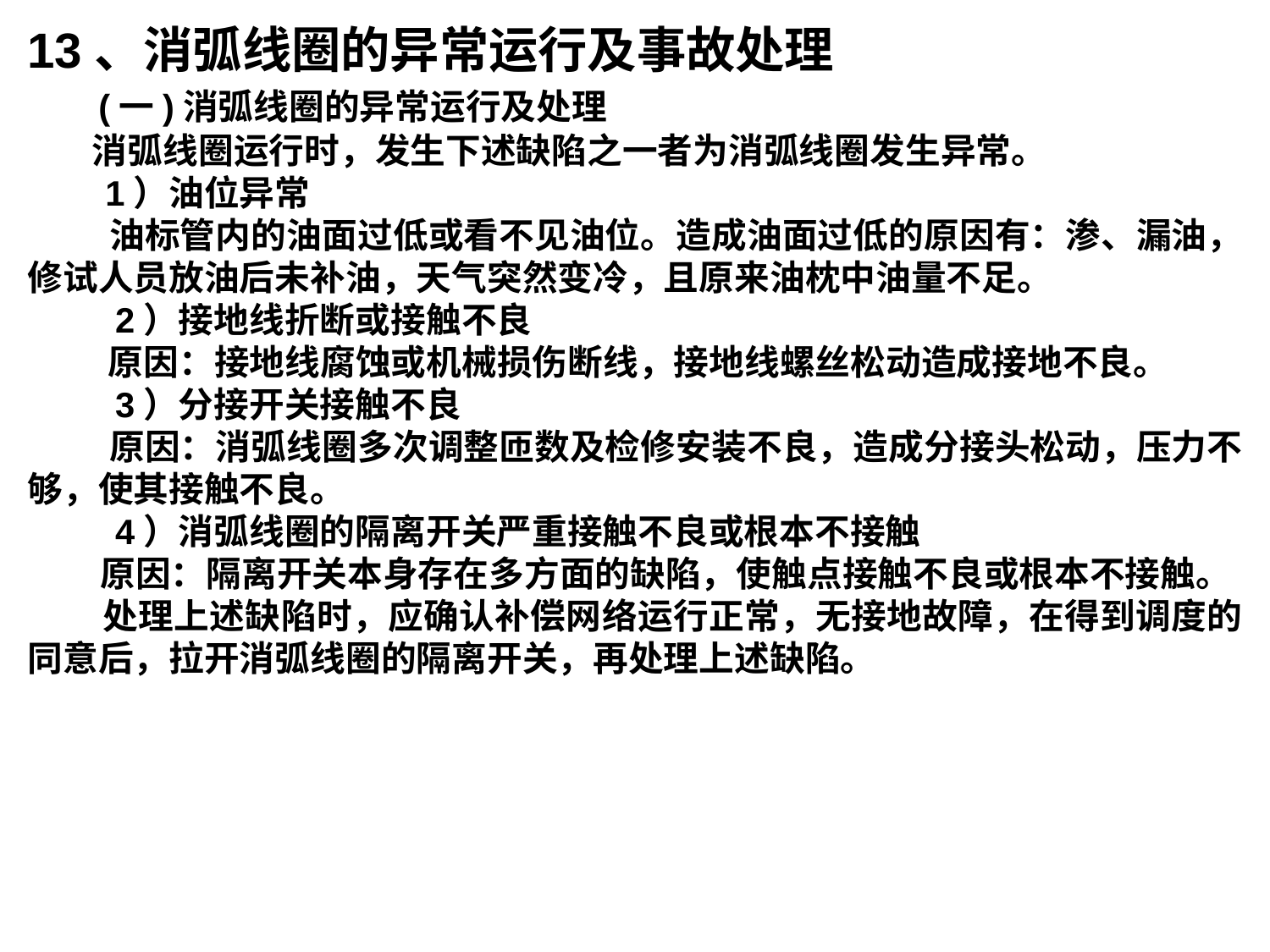

13、消弧线圈的异常运行及事故处理
      (一)消弧线圈的异常运行及处理
       消弧线圈运行时，发生下述缺陷之一者为消弧线圈发生异常。
        1）油位异常
         油标管内的油面过低或看不见油位。造成油面过低的原因有：渗、漏油，修试人员放油后未补油，天气突然变冷，且原来油枕中油量不足。
         2）接地线折断或接触不良
         原因：接地线腐蚀或机械损伤断线，接地线螺丝松动造成接地不良。
         3）分接开关接触不良
         原因：消弧线圈多次调整匝数及检修安装不良，造成分接头松动，压力不够，使其接触不良。
         4）消弧线圈的隔离开关严重接触不良或根本不接触
        原因：隔离开关本身存在多方面的缺陷，使触点接触不良或根本不接触。
        处理上述缺陷时，应确认补偿网络运行正常，无接地故障，在得到调度的同意后，拉开消弧线圈的隔离开关，再处理上述缺陷。